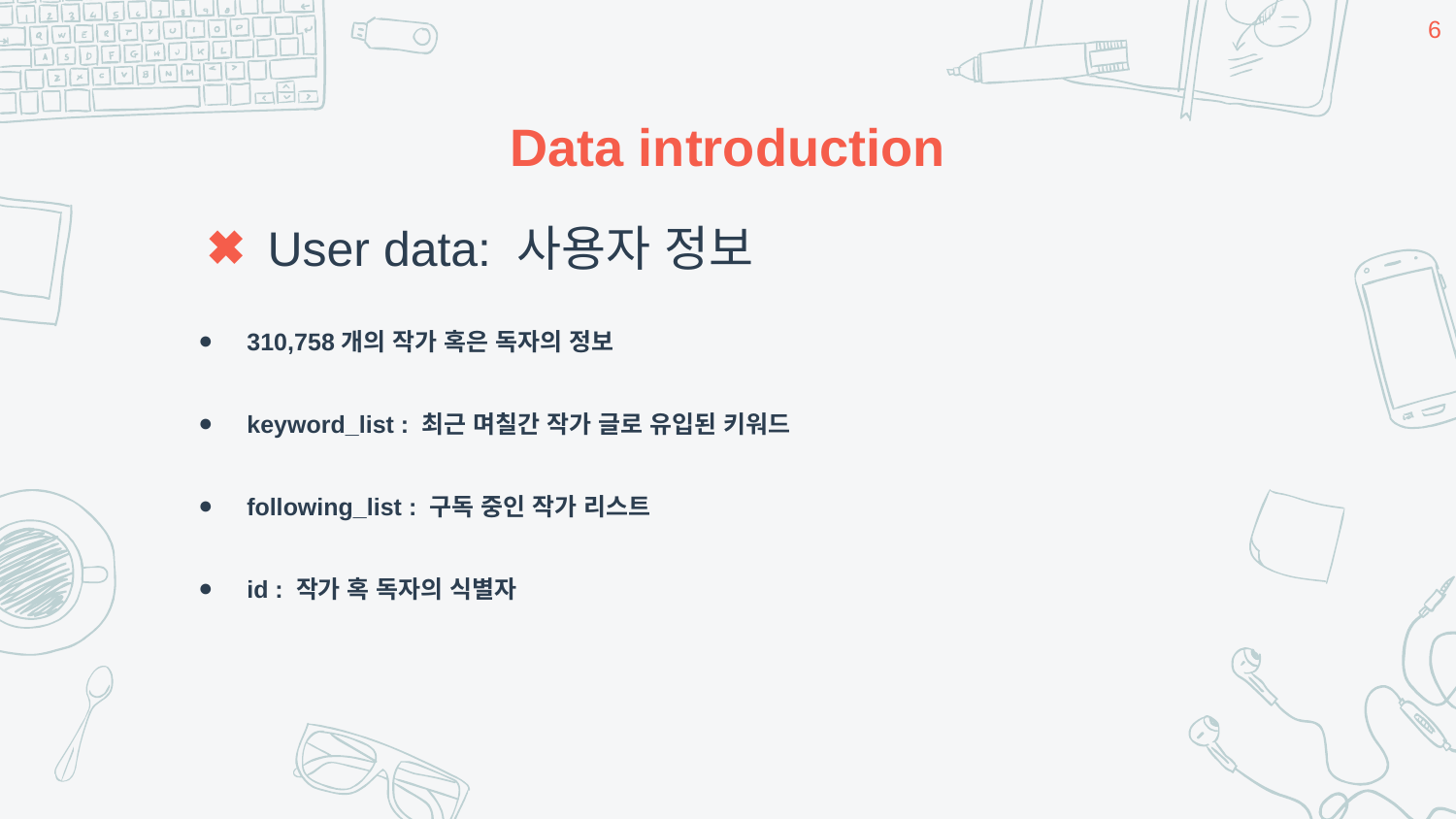

6
# Data introduction
User data: 사용자 정보

310,758개의 작가 혹은 독자의 정보

keyword_list : 최근 며칠간 작가 글로 유입된 키워드

following_list : 구독 중인 작가 리스트

id : 작가 혹 독자의 식별자